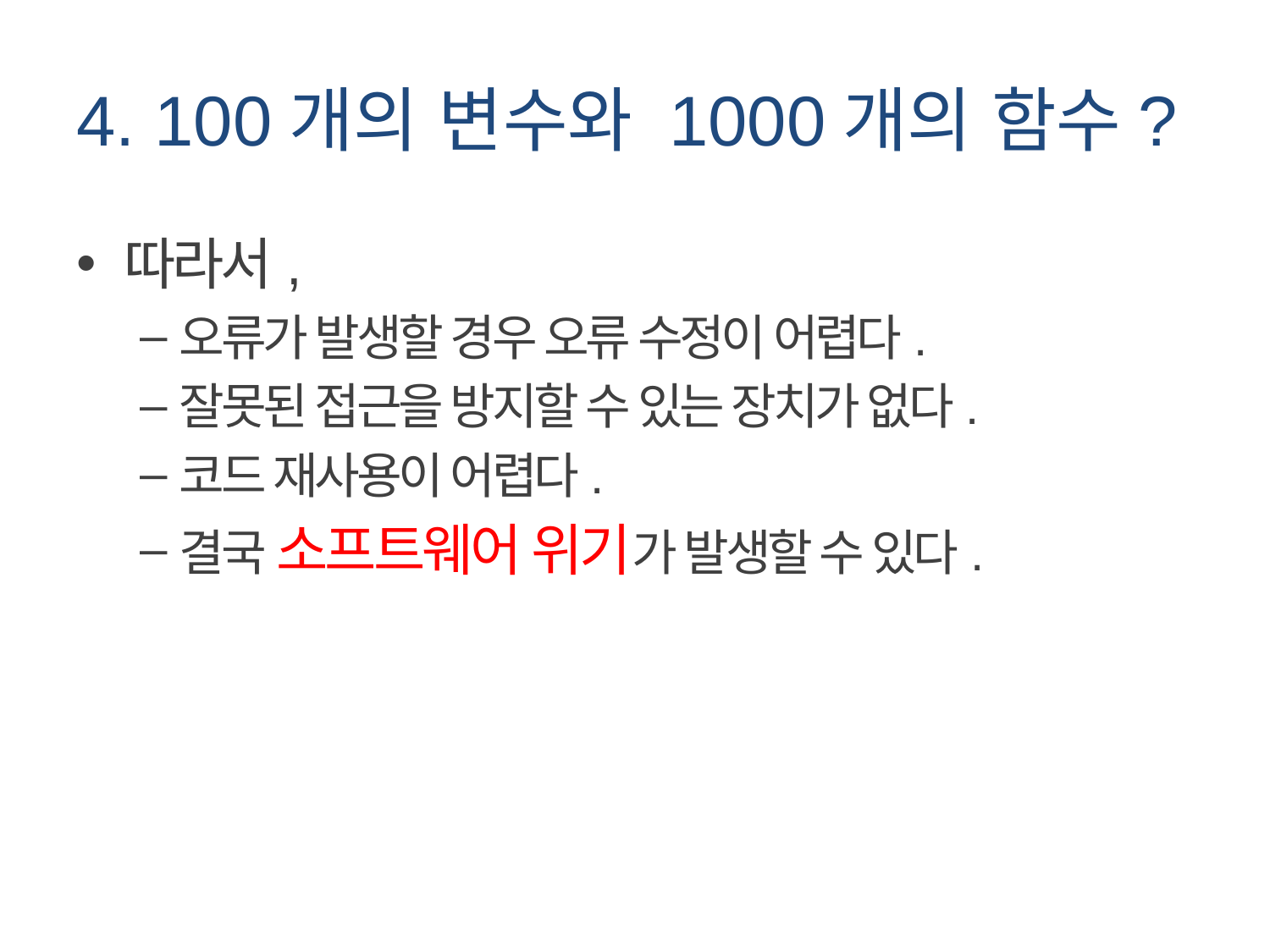

# 4. 100개의 변수와 1000개의 함수?
따라서,
오류가 발생할 경우 오류 수정이 어렵다.
잘못된 접근을 방지할 수 있는 장치가 없다.
코드 재사용이 어렵다.
결국 소프트웨어 위기가 발생할 수 있다.